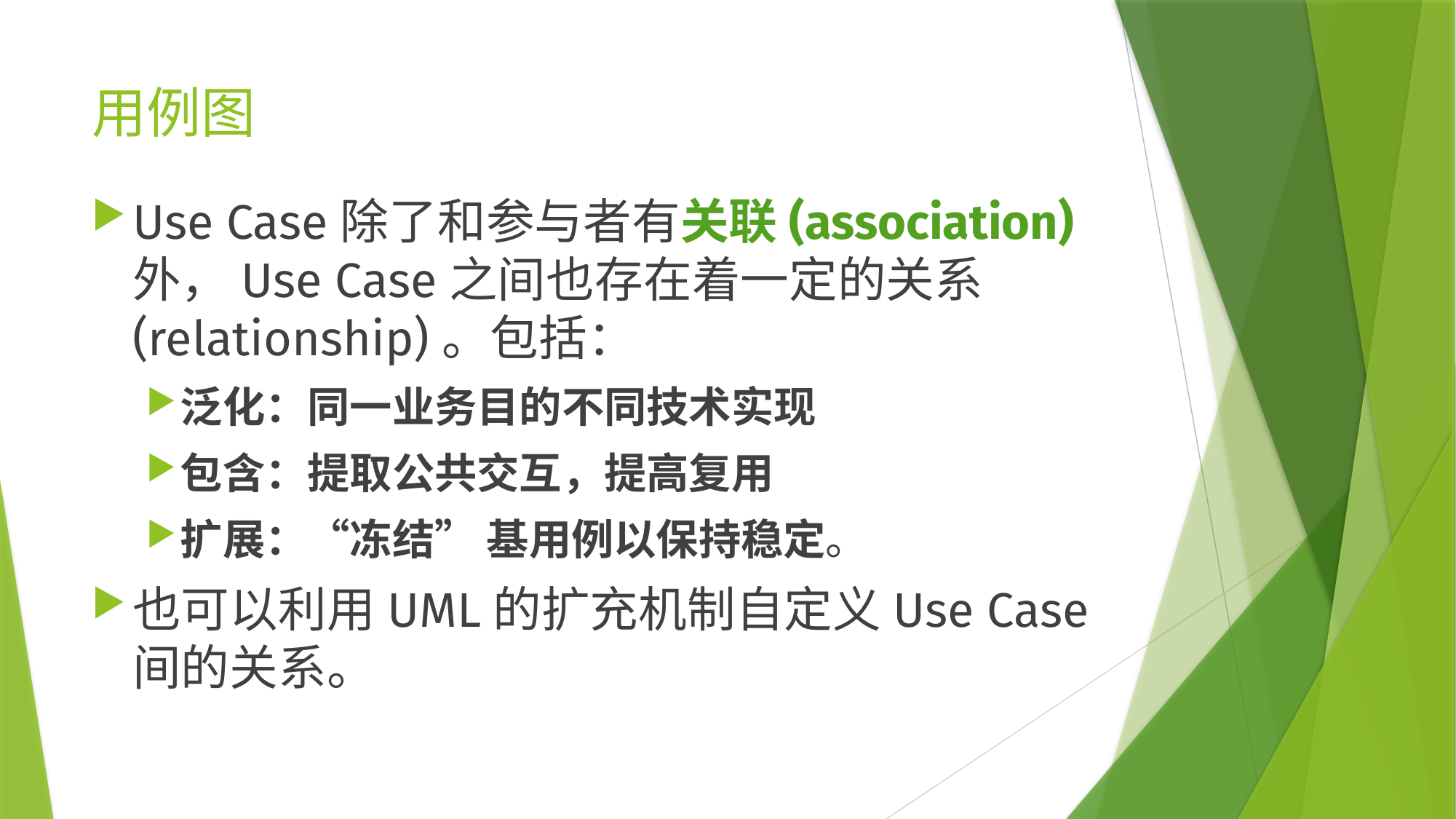

# 用例图
Use Case除了和参与者有关联(association)外，Use Case之间也存在着一定的关系(relationship)。包括：
泛化：同一业务目的不同技术实现
包含：提取公共交互，提高复用
扩展：“冻结” 基用例以保持稳定。
也可以利用UML的扩充机制自定义Use Case间的关系。